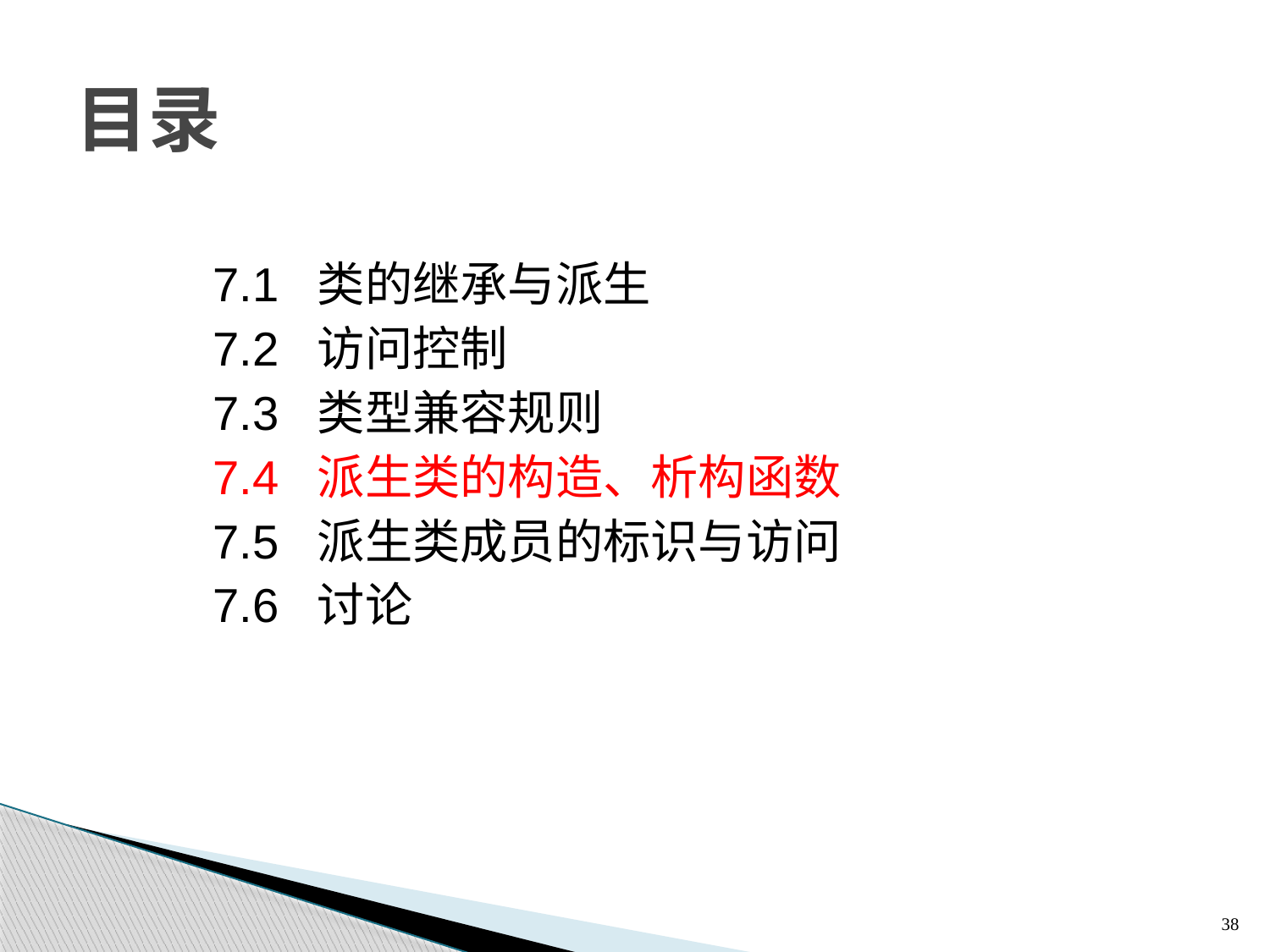

# 目录
7.1  类的继承与派生
7.2  访问控制
7.3  类型兼容规则
7.4  派生类的构造、析构函数
7.5  派生类成员的标识与访问
7.6  讨论
38